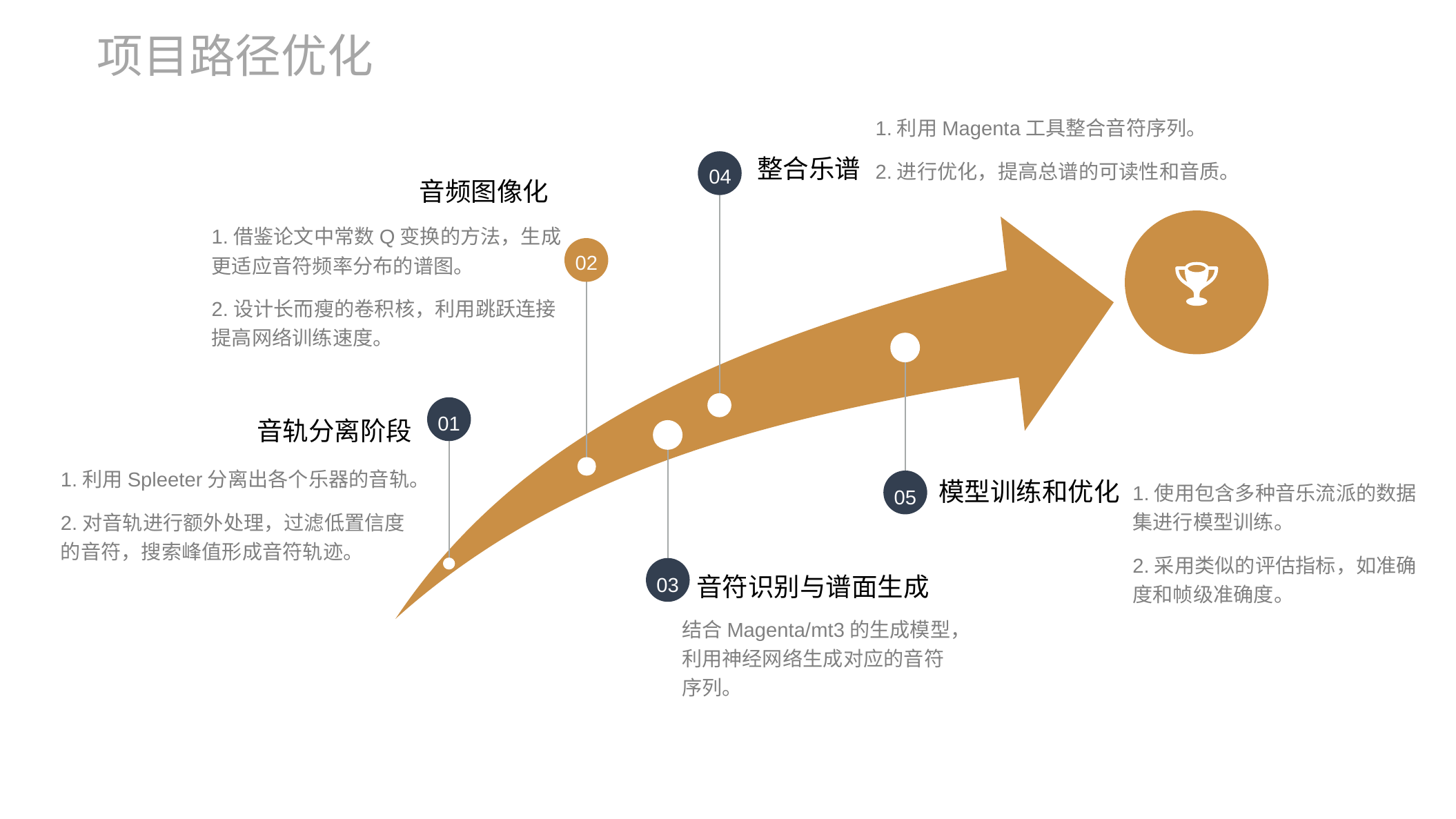

项目路径优化
1.利用Magenta工具整合音符序列。
2.进行优化，提高总谱的可读性和音质。
整合乐谱

04
音频图像化

1.借鉴论文中常数Q变换的方法，生成更适应音符频率分布的谱图。
2.设计长而瘦的卷积核，利用跳跃连接提高网络训练速度。

02

01
音轨分离阶段

1.利用Spleeter分离出各个乐器的音轨。
2.对音轨进行额外处理，过滤低置信度的音符，搜索峰值形成音符轨迹。
模型训练和优化

1.使用包含多种音乐流派的数据集进行模型训练。
2.采用类似的评估指标，如准确度和帧级准确度。
05

音符识别与谱面生成
04
03
结合Magenta/mt3的生成模型，利用神经网络生成对应的音符序列。